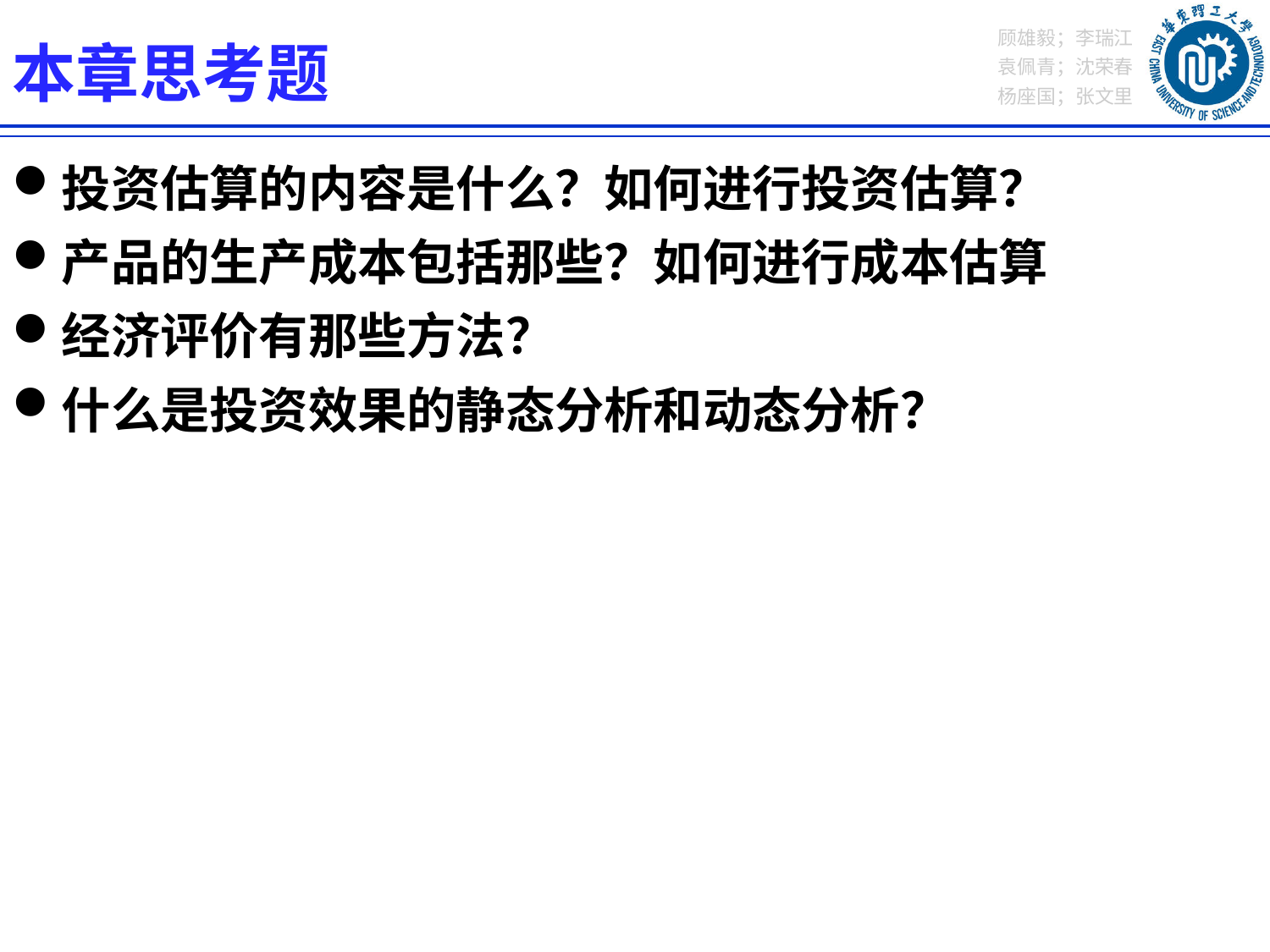

本章思考题
投资估算的内容是什么？如何进行投资估算？
产品的生产成本包括那些？如何进行成本估算
经济评价有那些方法？
什么是投资效果的静态分析和动态分析？